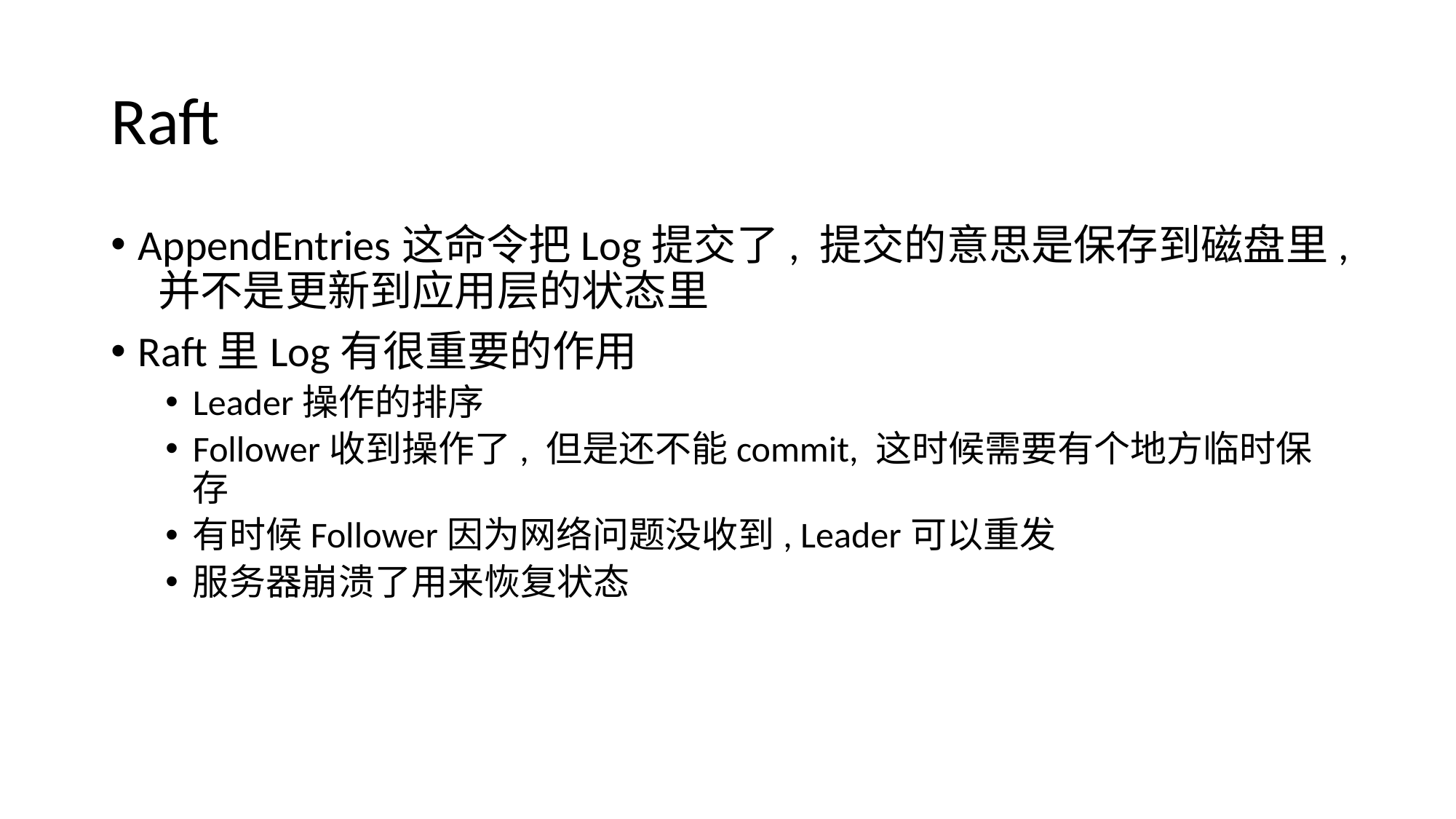

# Raft
AppendEntries这命令把Log提交了, 提交的意思是保存到磁盘里, 并不是更新到应用层的状态里
Raft里Log有很重要的作用
Leader操作的排序
Follower收到操作了, 但是还不能commit, 这时候需要有个地方临时保存
有时候Follower因为网络问题没收到, Leader可以重发
服务器崩溃了用来恢复状态